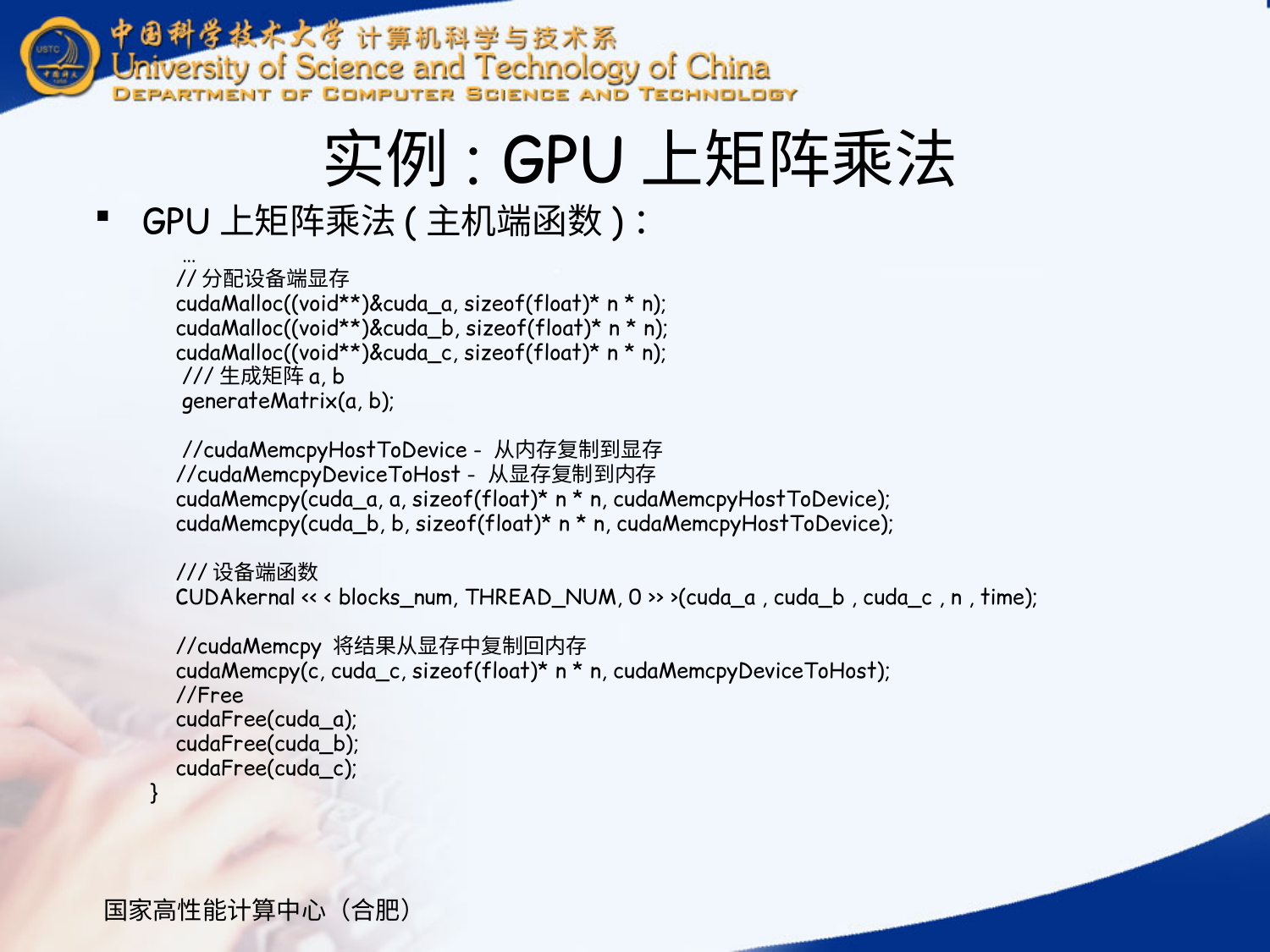

# 实例: GPU上矩阵乘法
GPU上矩阵乘法(主机端函数)：
     …
    //分配设备端显存
    cudaMalloc((void**)&cuda_a, sizeof(float)* n * n);
    cudaMalloc((void**)&cuda_b, sizeof(float)* n * n);
    cudaMalloc((void**)&cuda_c, sizeof(float)* n * n);
     ///生成矩阵a, b
     generateMatrix(a, b);

     //cudaMemcpyHostToDevice - 从内存复制到显存
    //cudaMemcpyDeviceToHost - 从显存复制到内存
    cudaMemcpy(cuda_a, a, sizeof(float)* n * n, cudaMemcpyHostToDevice);
    cudaMemcpy(cuda_b, b, sizeof(float)* n * n, cudaMemcpyHostToDevice);

    ///设备端函数
    CUDAkernal << < blocks_num, THREAD_NUM, 0 >> >(cuda_a , cuda_b , cuda_c , n , time);

    //cudaMemcpy 将结果从显存中复制回内存
    cudaMemcpy(c, cuda_c, sizeof(float)* n * n, cudaMemcpyDeviceToHost);
    //Free
    cudaFree(cuda_a);
    cudaFree(cuda_b);
    cudaFree(cuda_c);
}

国家高性能计算中心（合肥）